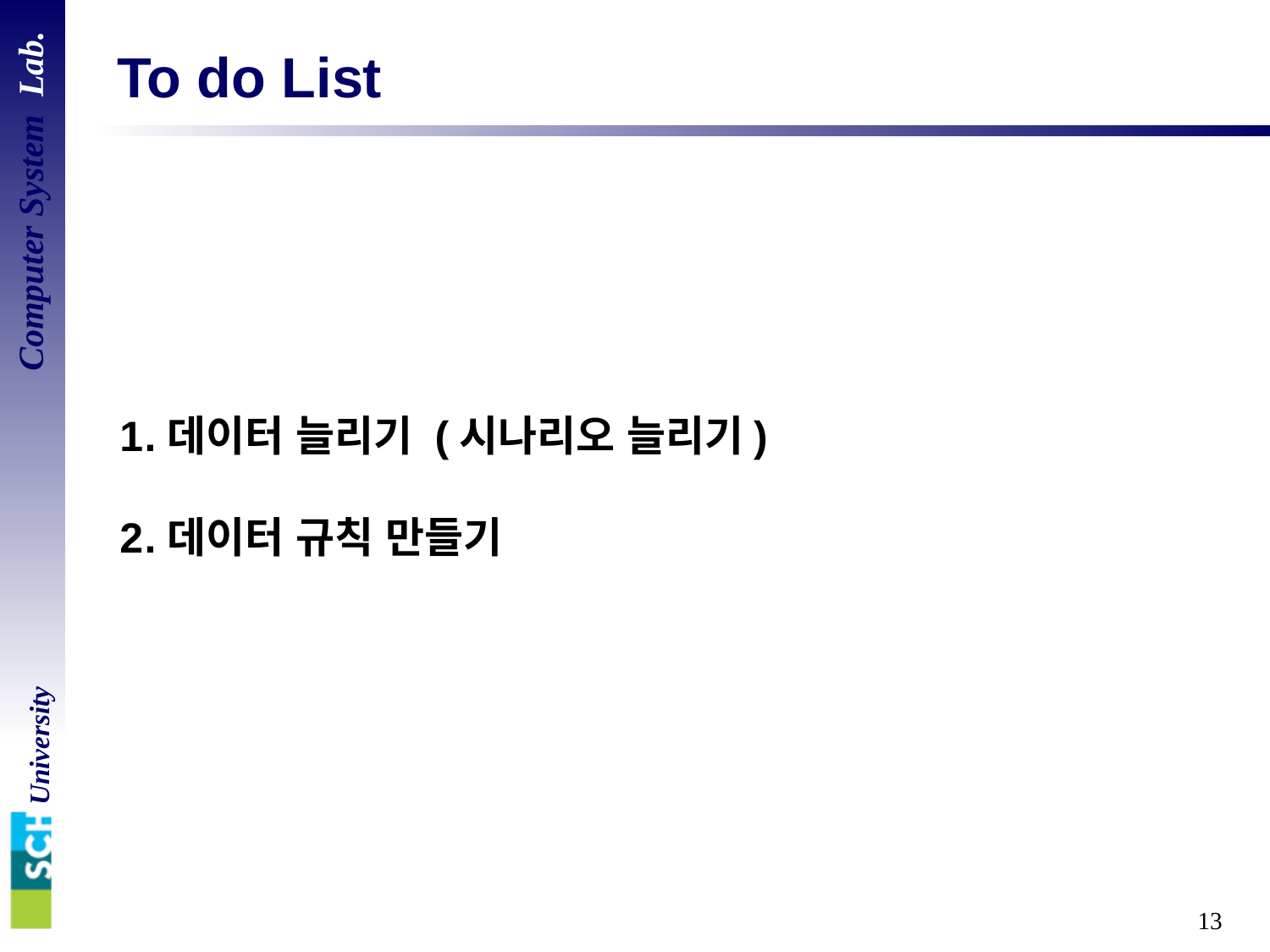

# To do List

데이터 늘리기 (시나리오 늘리기)

데이터 규칙 만들기